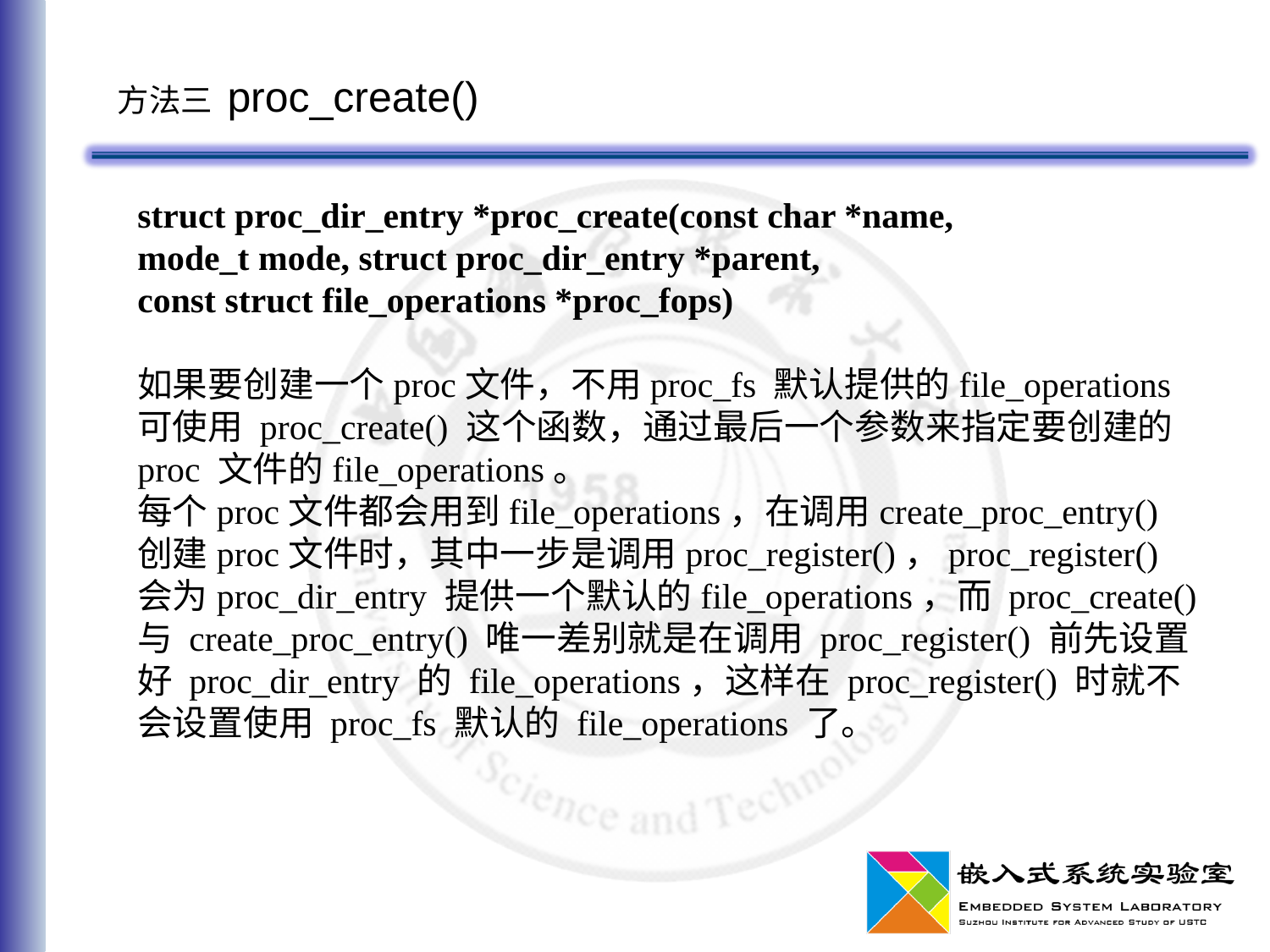

方法三 proc_create()
struct proc_dir_entry *proc_create(const char *name,
mode_t mode, struct proc_dir_entry *parent,
const struct file_operations *proc_fops)

如果要创建一个proc文件，不用proc_fs 默认提供的file_operations 可使用 proc_create() 这个函数，通过最后一个参数来指定要创建的 proc 文件的file_operations。
每个proc文件都会用到file_operations，在调用create_proc_entry() 创建proc文件时，其中一步是调用proc_register()，proc_register() 会为proc_dir_entry 提供一个默认的file_operations，而 proc_create() 与 create_proc_entry() 唯一差别就是在调用 proc_register() 前先设置好 proc_dir_entry 的 file_operations，这样在 proc_register() 时就不会设置使用 proc_fs 默认的 file_operations 了。